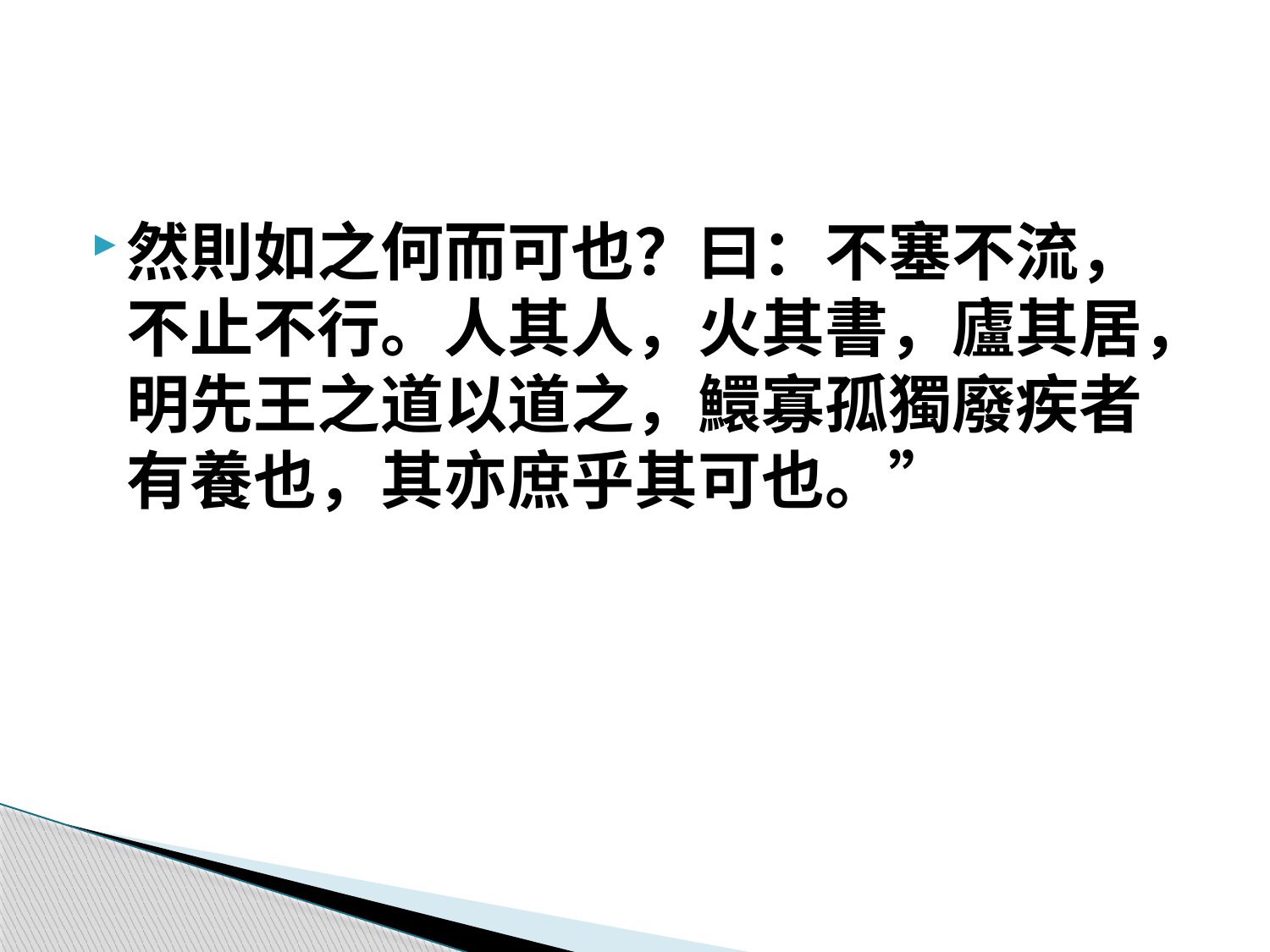

#
然則如之何而可也？曰：不塞不流，不止不行。人其人，火其書，廬其居，明先王之道以道之，鱞寡孤獨廢疾者有養也，其亦庶乎其可也。”